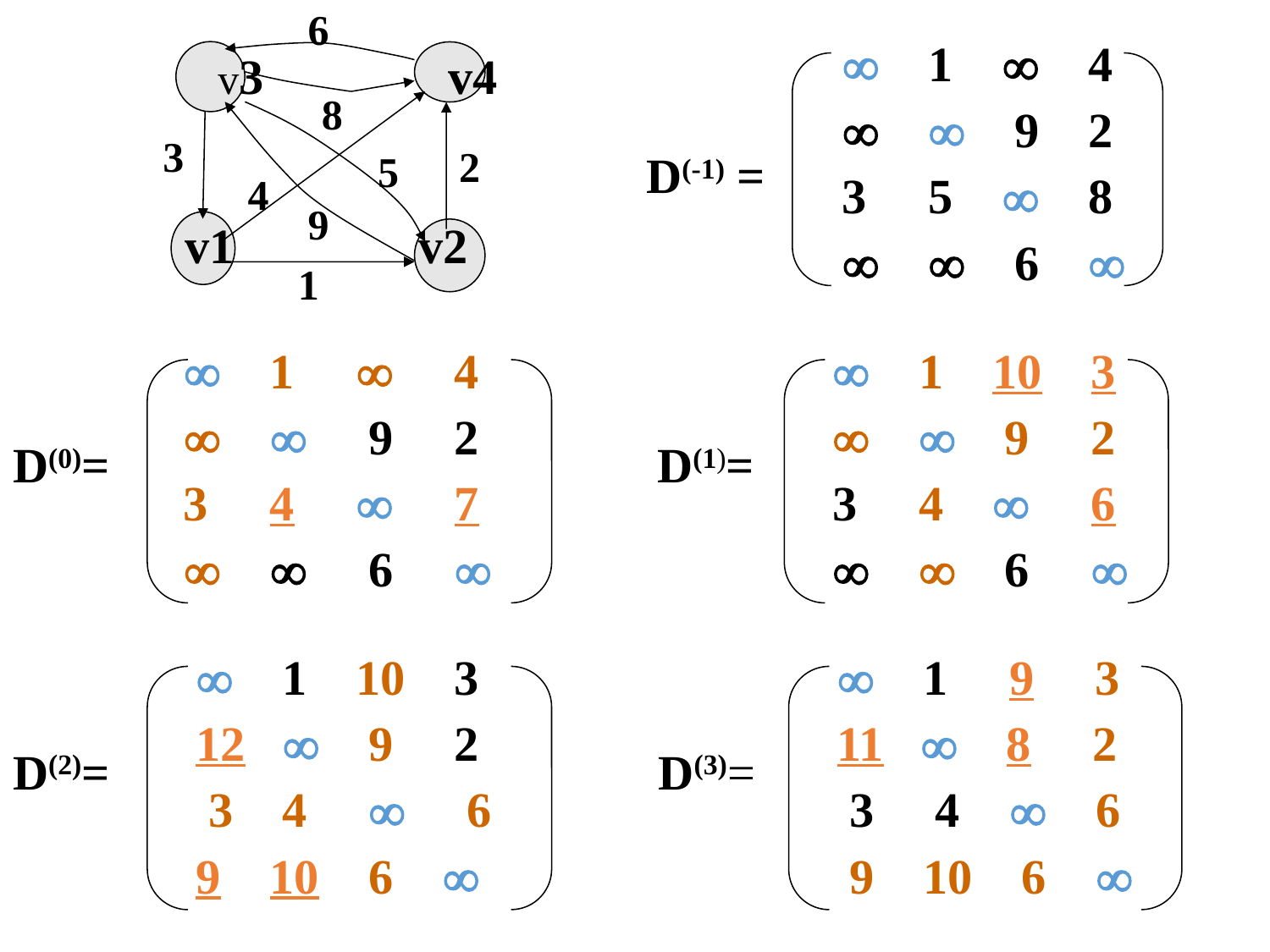

6
例：      v3               v4

            v1               v2

8

3
2
5
4
9

1

   ∞    1    ∞    4
   ∞    ∞    9    2
   3     5    ∞    8
   ∞    ∞    6    ∞

D(-1) =
 ∞    1     ∞     4
 ∞    ∞     9     2
 3     4     ∞     7
 ∞    ∞     6     ∞

D(0)=

  ∞    1    10    3
  ∞    ∞    9     2
  3     4    ∞     6
  ∞    ∞    6     ∞

D(1)=

  ∞    1    10    3
  12   ∞    9     2
   3    4     ∞     6
  9    10    6    ∞

D(2)=

  ∞    1     9     3
  11   ∞    8     2
   3     4    ∞    6
   9    10    6    ∞

D(3)=